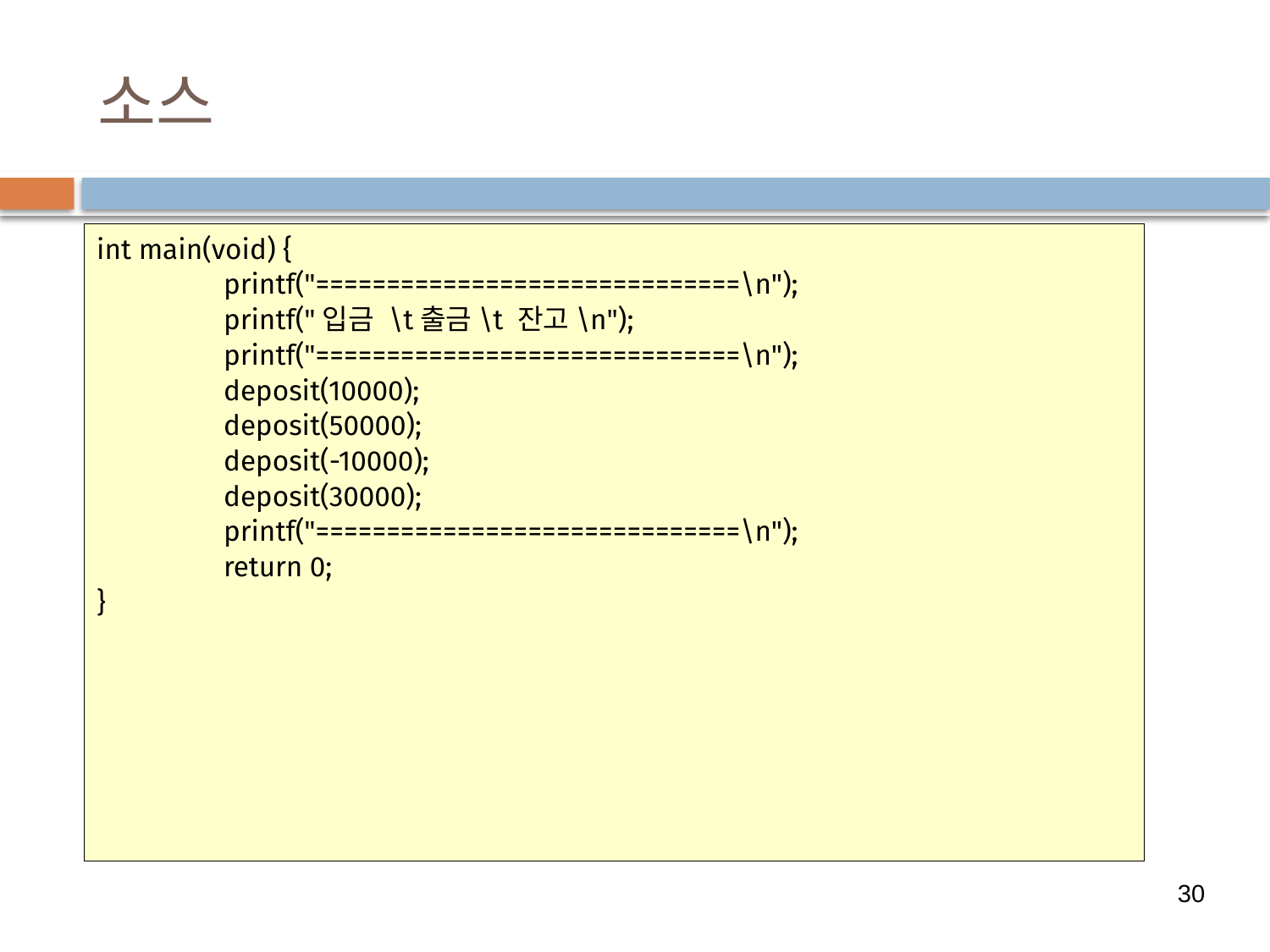

# 소스
int main(void) {
	printf("==============================\n");
	printf("입금 \t출금\t 잔고\n");
	printf("==============================\n");
	deposit(10000);
	deposit(50000);
	deposit(-10000);
	deposit(30000);
	printf("==============================\n");
	return 0;
}
30